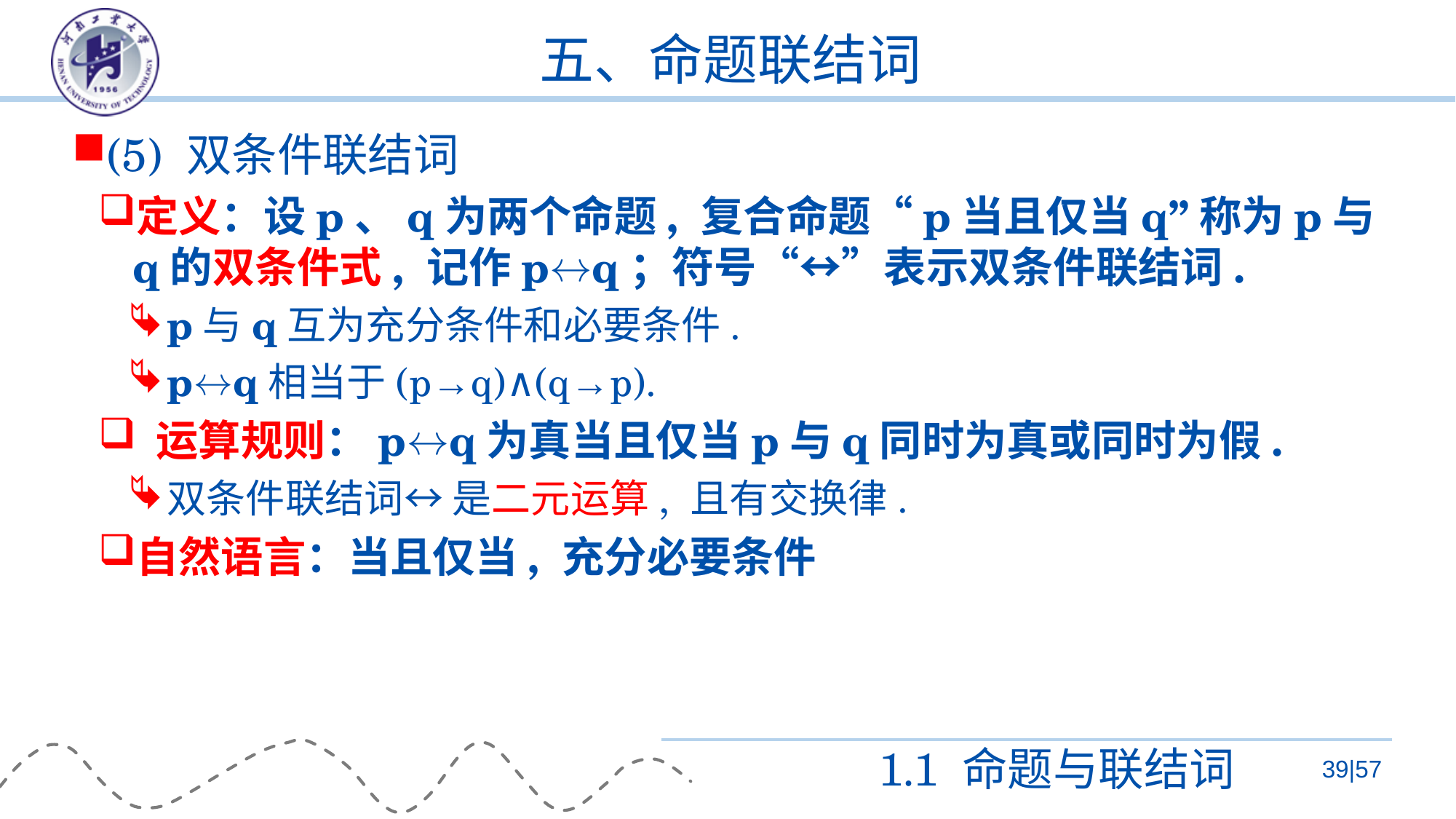

# 五、命题联结词
(5) 双条件联结词
定义：设p、q为两个命题, 复合命题“p当且仅当q”称为p与q的双条件式, 记作p↔q；符号“↔”表示双条件联结词.
p与q互为充分条件和必要条件.
p↔q相当于(p→q)∧(q→p).
 运算规则：p↔q为真当且仅当p与q同时为真或同时为假.
双条件联结词↔ 是二元运算, 且有交换律.
自然语言：当且仅当, 充分必要条件
1.1 命题与联结词
39|57